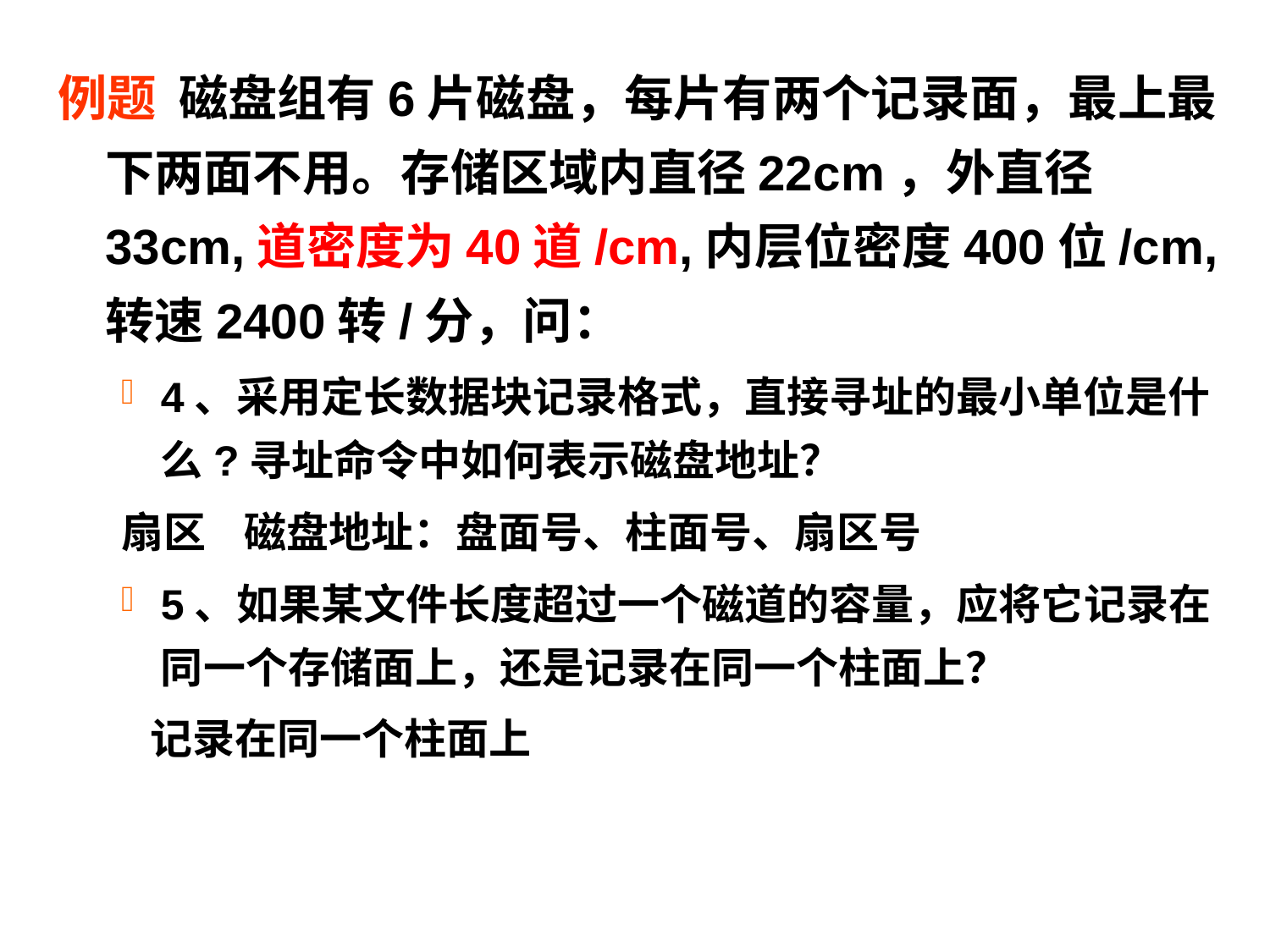

例题  磁盘组有6片磁盘，每片有两个记录面，最上最下两面不用。存储区域内直径22cm，外直径33cm,道密度为40道/cm,内层位密度400位/cm,转速2400转/分，问：
4、采用定长数据块记录格式，直接寻址的最小单位是什么?寻址命令中如何表示磁盘地址？
扇区    磁盘地址：盘面号、柱面号、扇区号
5、如果某文件长度超过一个磁道的容量，应将它记录在同一个存储面上，还是记录在同一个柱面上？
  记录在同一个柱面上
#